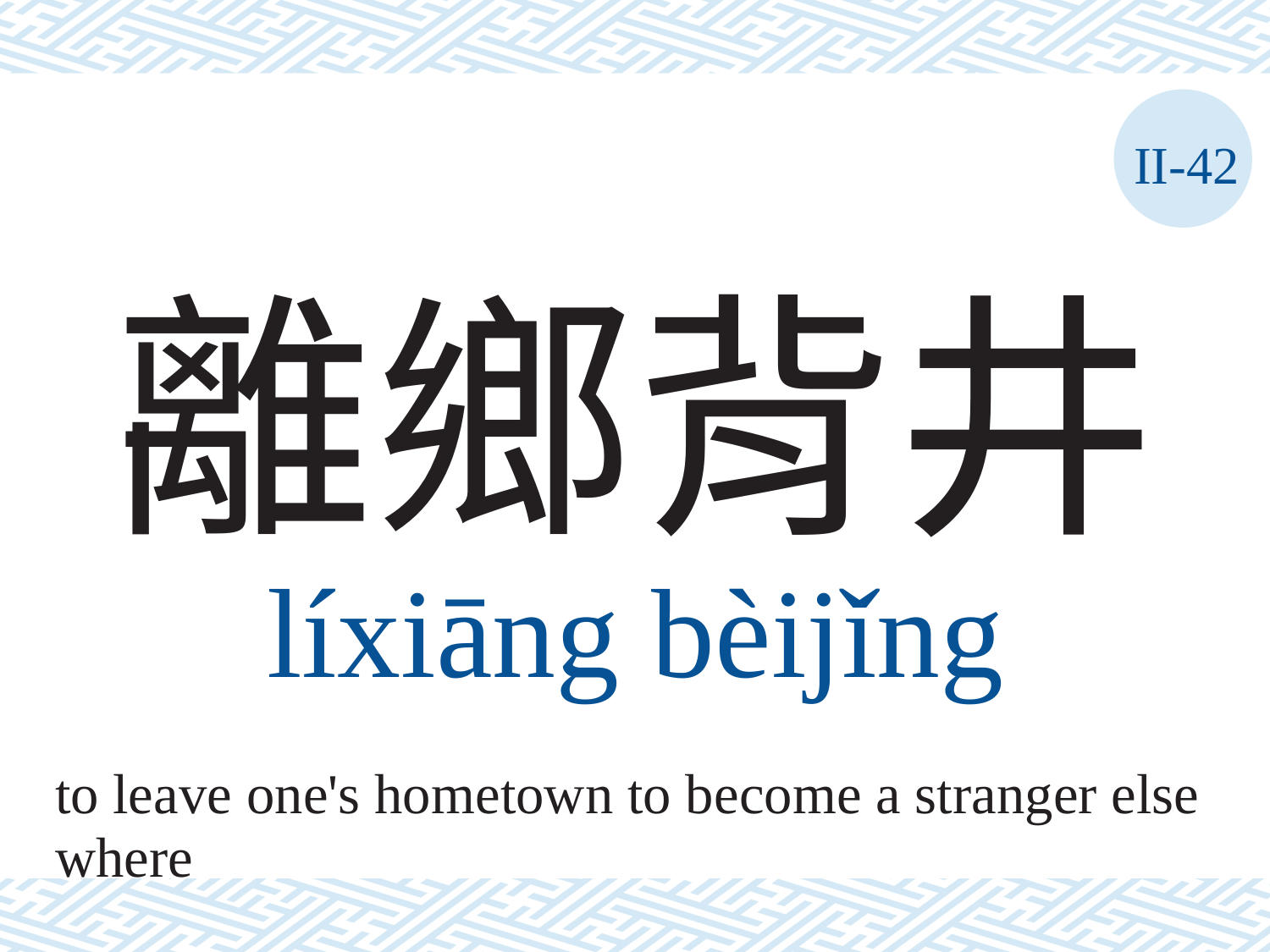

II-42
離鄉背井
líxiāng	bèijǐng
to leave one's hometown to become a stranger else
where